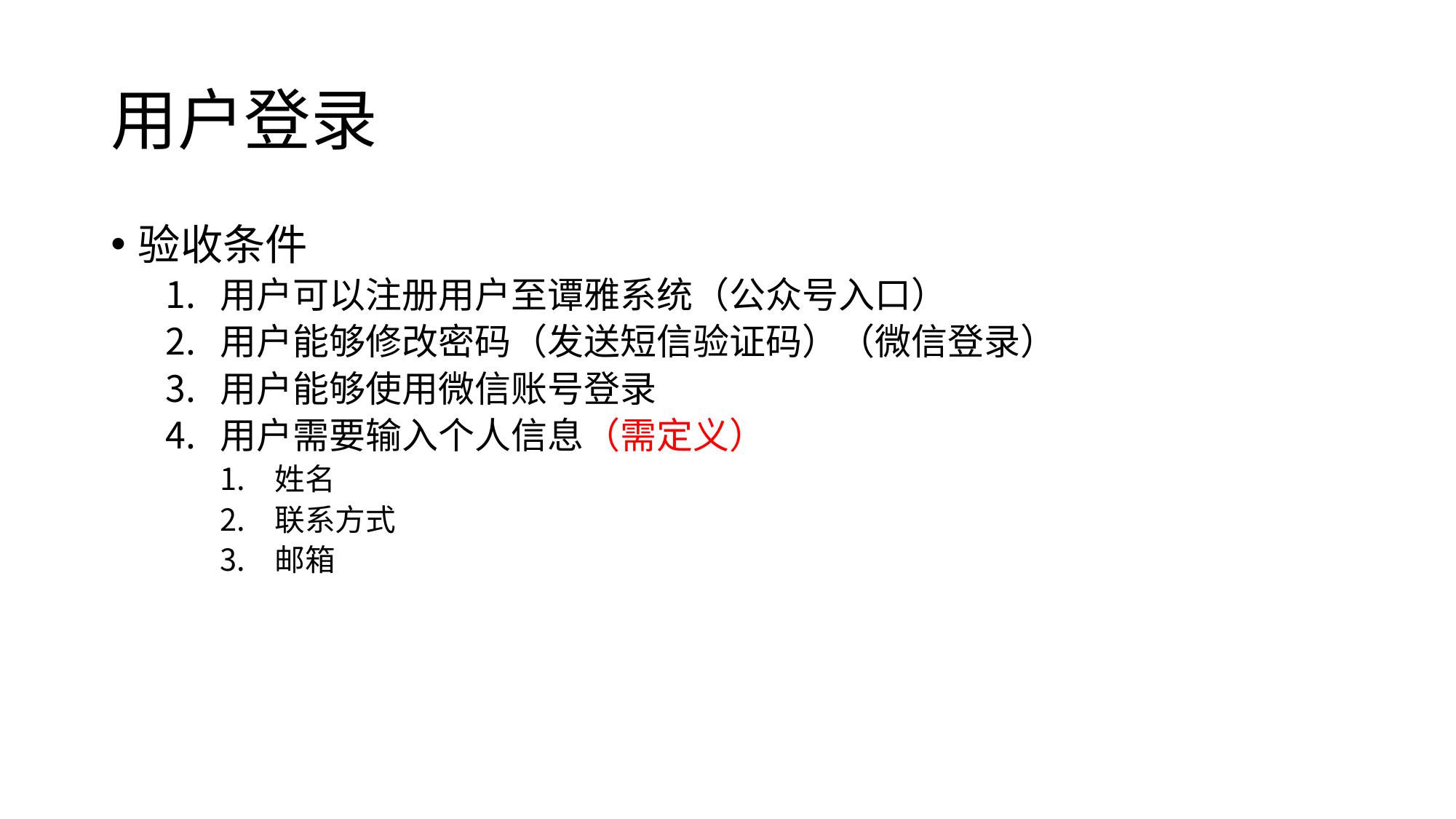

# 用户登录
验收条件
用户可以注册用户至谭雅系统（公众号入口）
用户能够修改密码（发送短信验证码）（微信登录）
用户能够使用微信账号登录
用户需要输入个人信息（需定义）
姓名
联系方式
邮箱